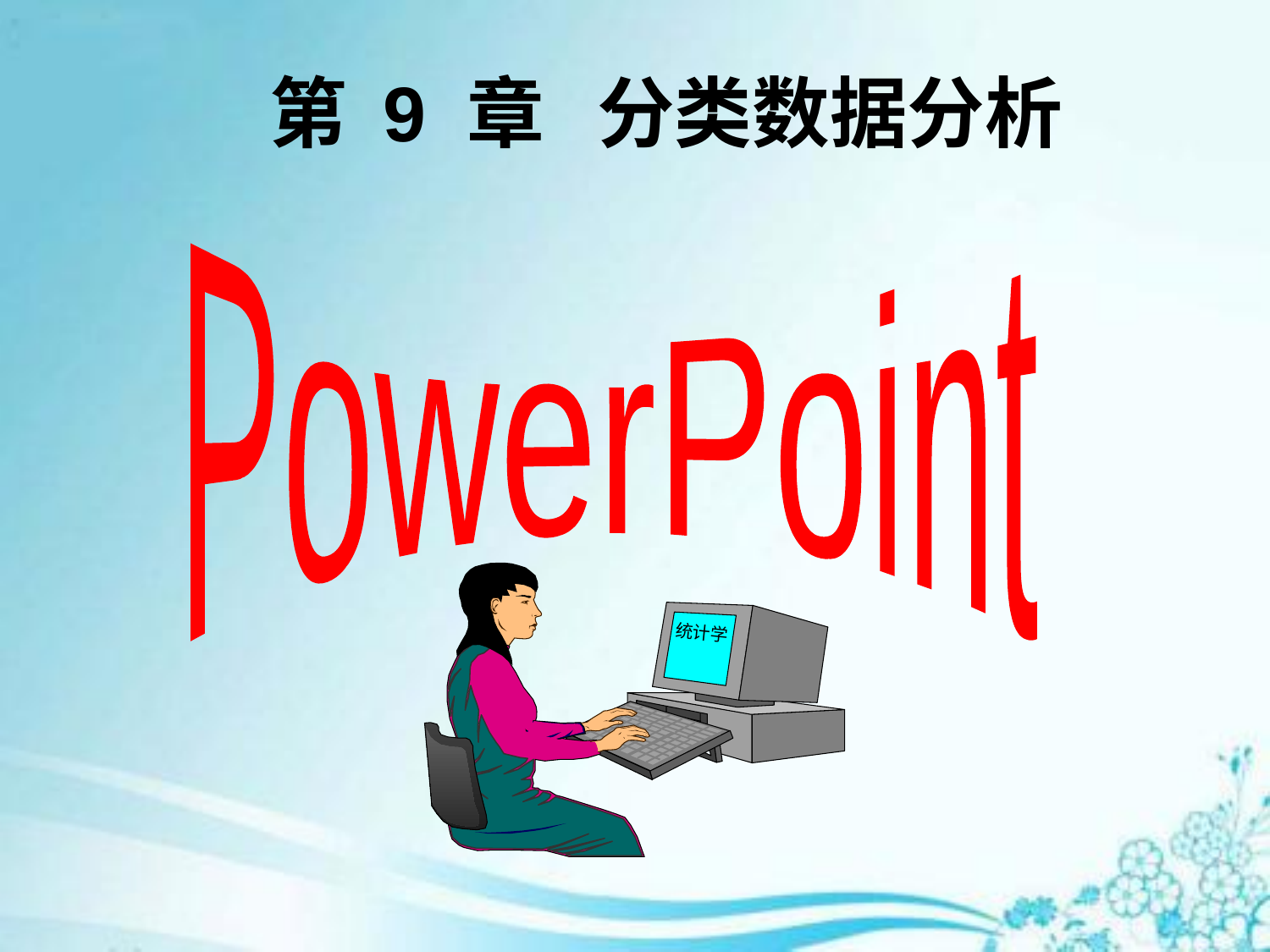

# 第 9 章   分类数据分析
PowerPoint

统计学